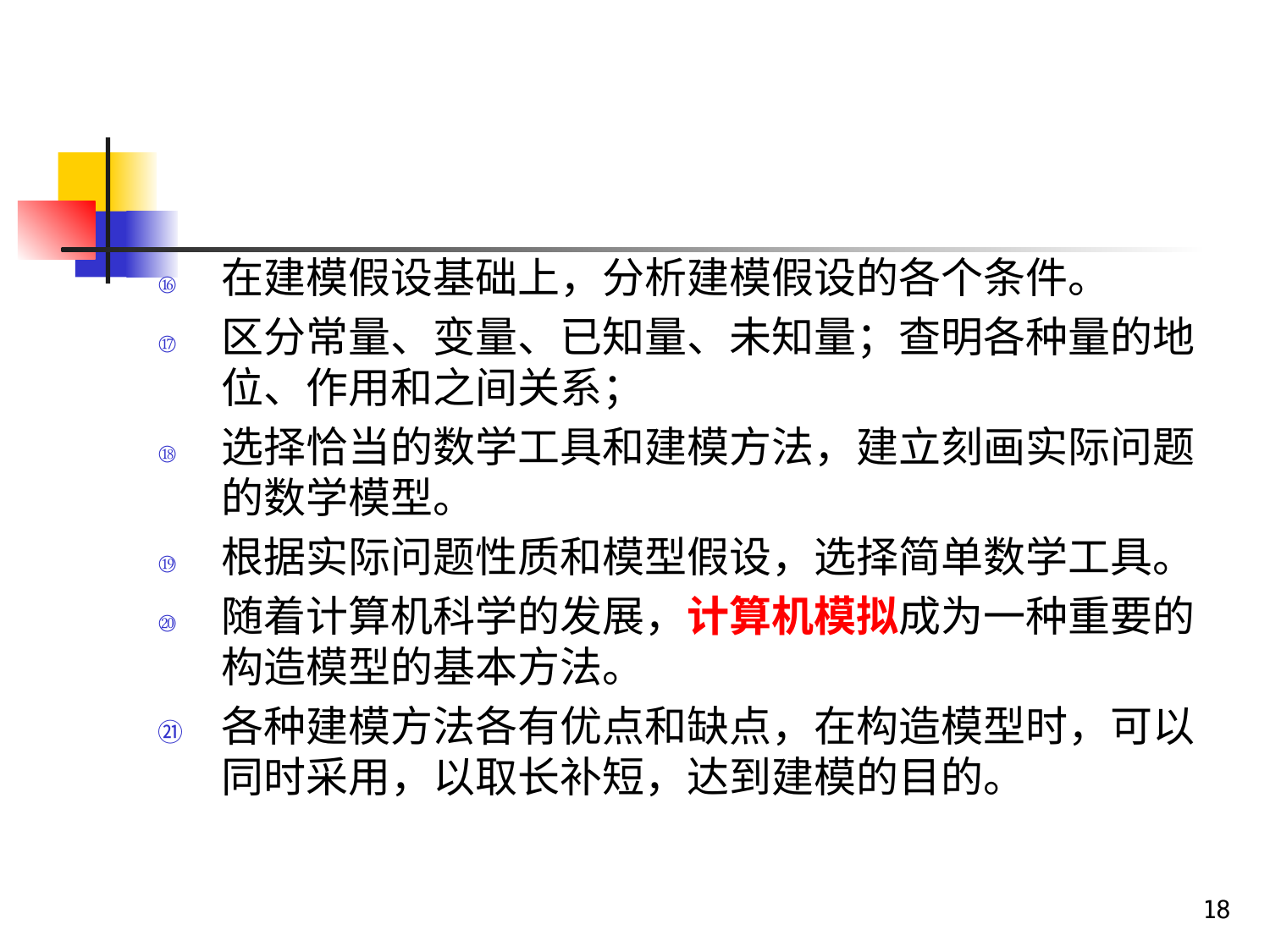

#
在建模假设基础上，分析建模假设的各个条件。
区分常量、变量、已知量、未知量；查明各种量的地位、作用和之间关系；
选择恰当的数学工具和建模方法，建立刻画实际问题的数学模型。
根据实际问题性质和模型假设，选择简单数学工具。
随着计算机科学的发展，计算机模拟成为一种重要的构造模型的基本方法。
各种建模方法各有优点和缺点，在构造模型时，可以同时采用，以取长补短，达到建模的目的。

18